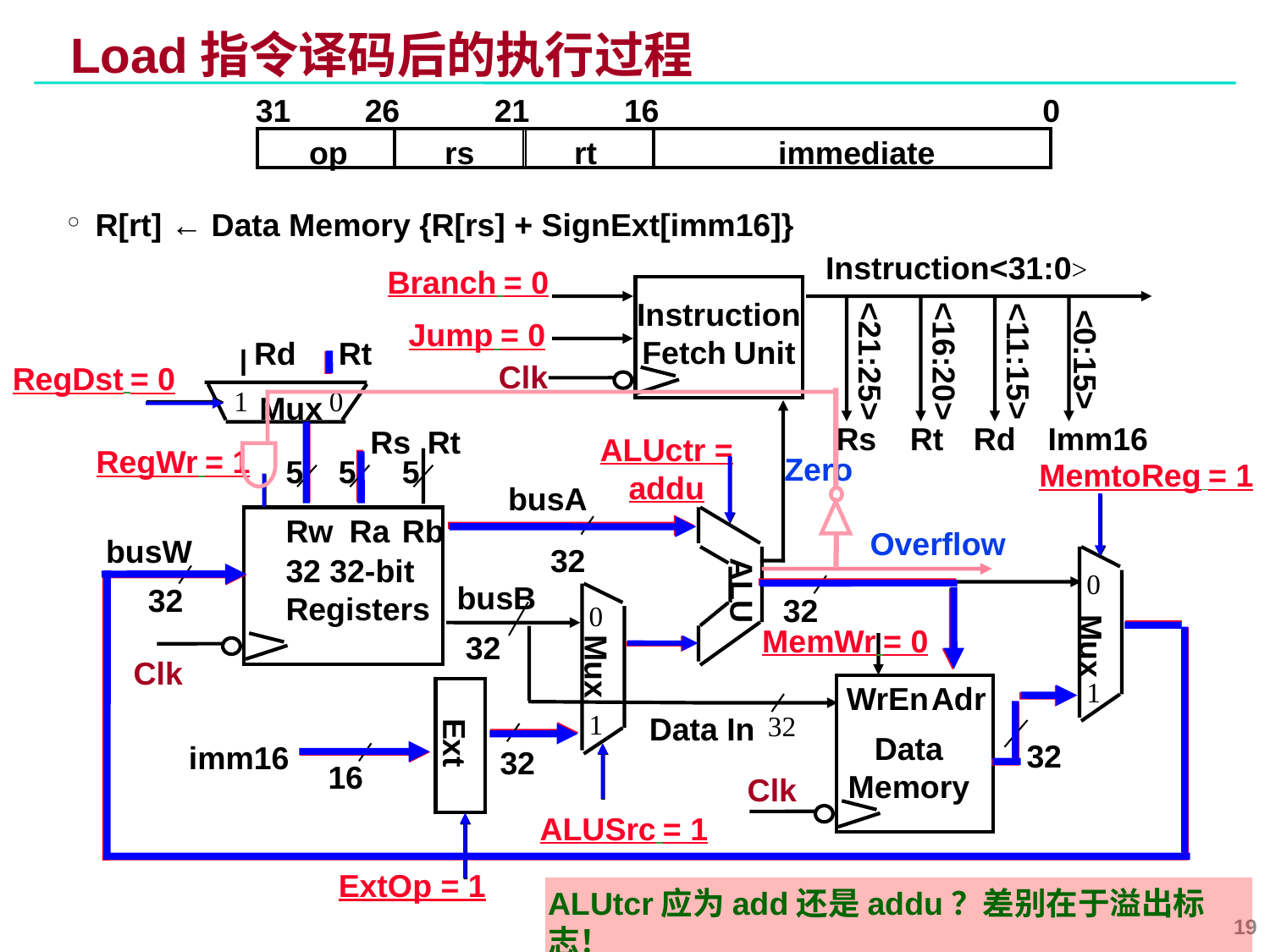

# Load指令译码后的执行过程
31
26
21
16
0
op

rs

rt

immediate

R[rt] ← Data Memory {R[rs] + SignExt[imm16]}
Instruction<31:0>
Branch = 0

Instruction
Fetch Unit

Jump = 0
Rd
Rt
<0:15>
<21:25>
<16:20>
<11:15>

Clk
RegDst = 0

1
0

Mux

Rs
Rt
Rd
Imm16
Rs
Rt

ALUctr = addu
RegWr = 1
Zero
5
5
5

MemtoReg = 1

busA

Rw
Ra
Rb

Overflow
busW

32
32 32-bit
Registers

0
ALU

busB

32

32

0

MemWr = 0
Mux
32

Mux

Clk
1
WrEn
Adr

1

Data In
32

Ext

Data
Memory

32
imm16

32

16

Clk

ALUSrc = 1

ExtOp = 1
ALUtcr应为add还是addu？差别在于溢出标志！
19